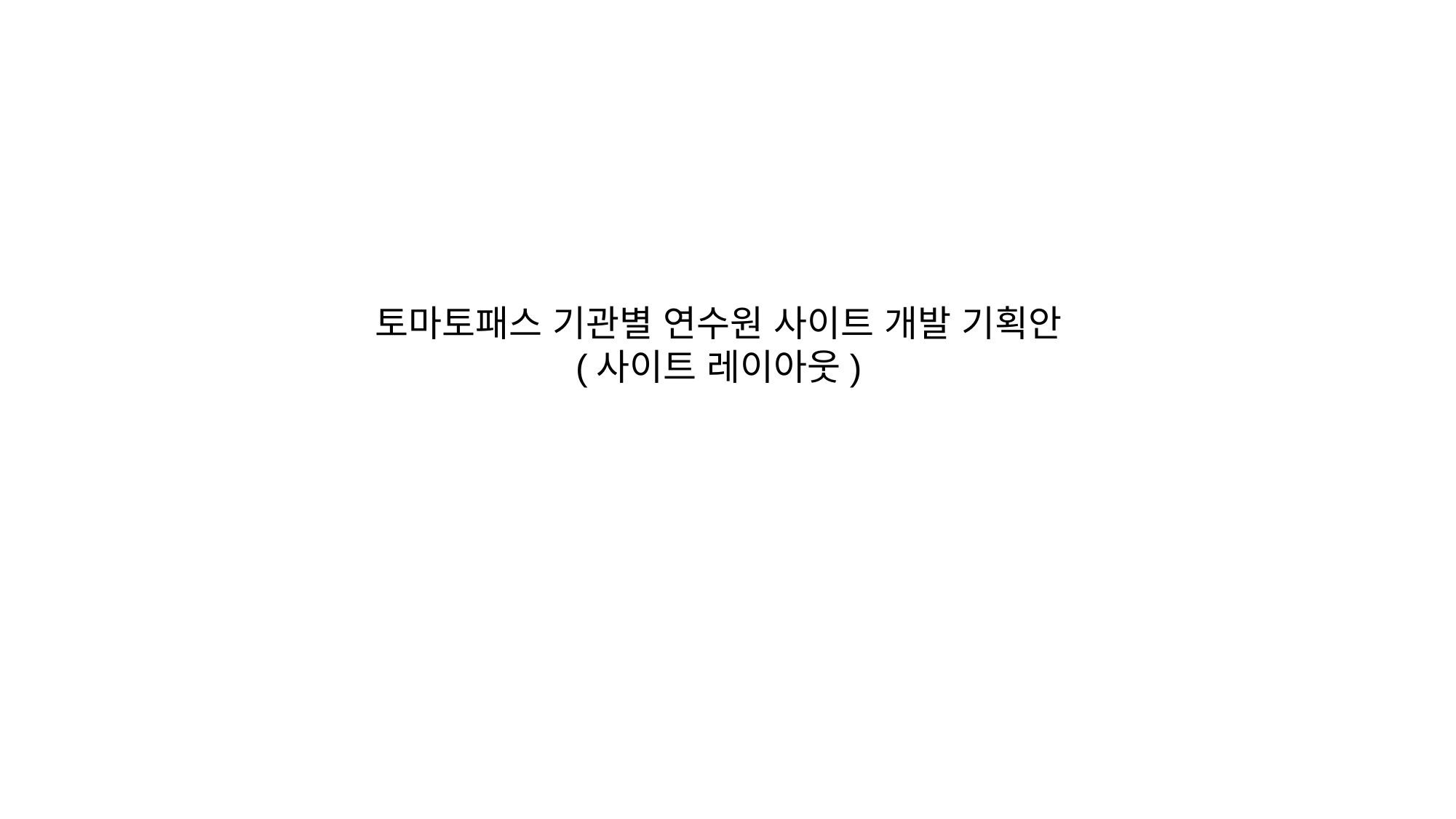

토마토패스 기관별 연수원 사이트 개발 기획안
(사이트 레이아웃)